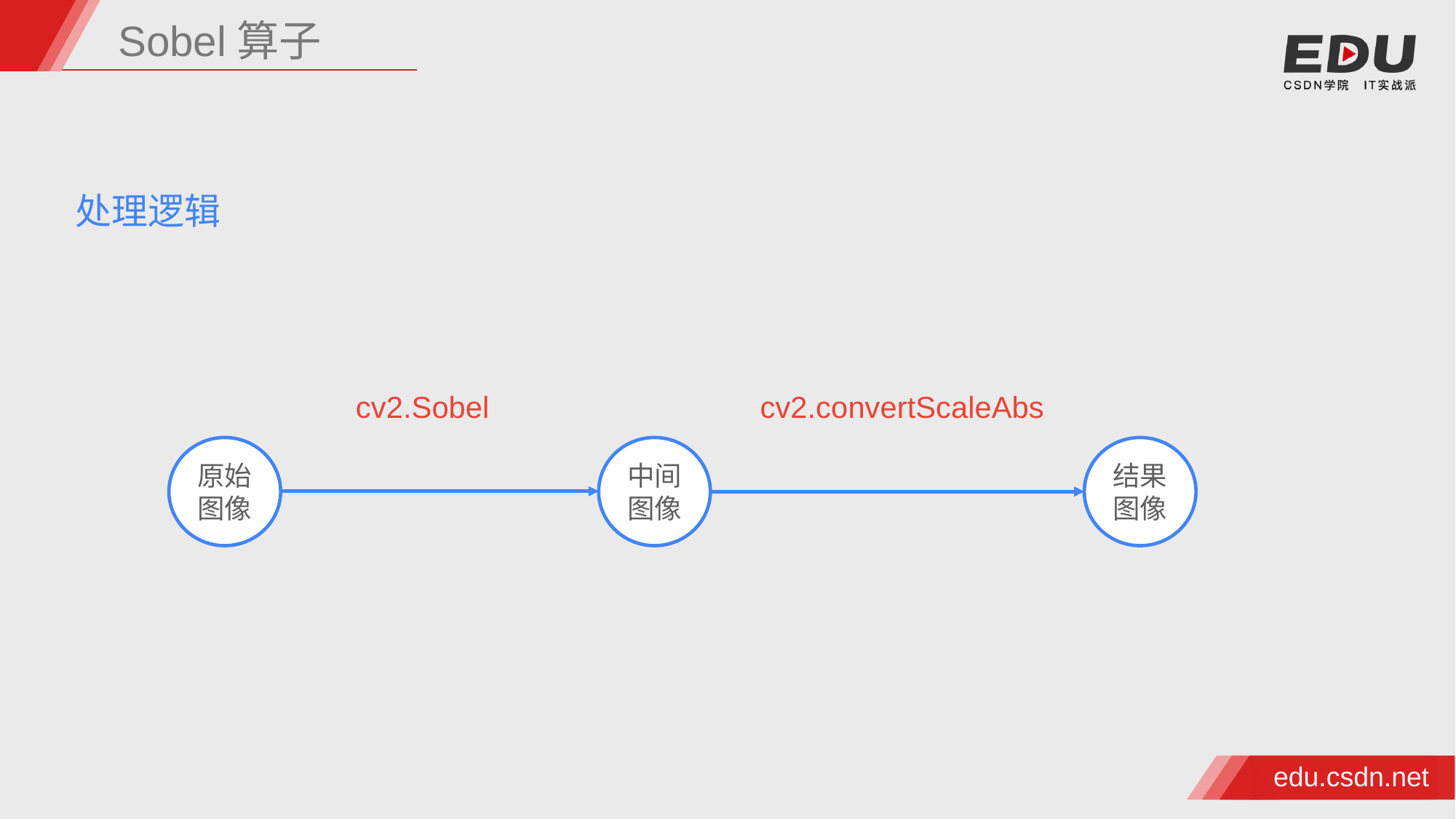

Sobel算子
处理逻辑
cv2.Sobel
cv2.convertScaleAbs
原始图像
中间图像
结果图像